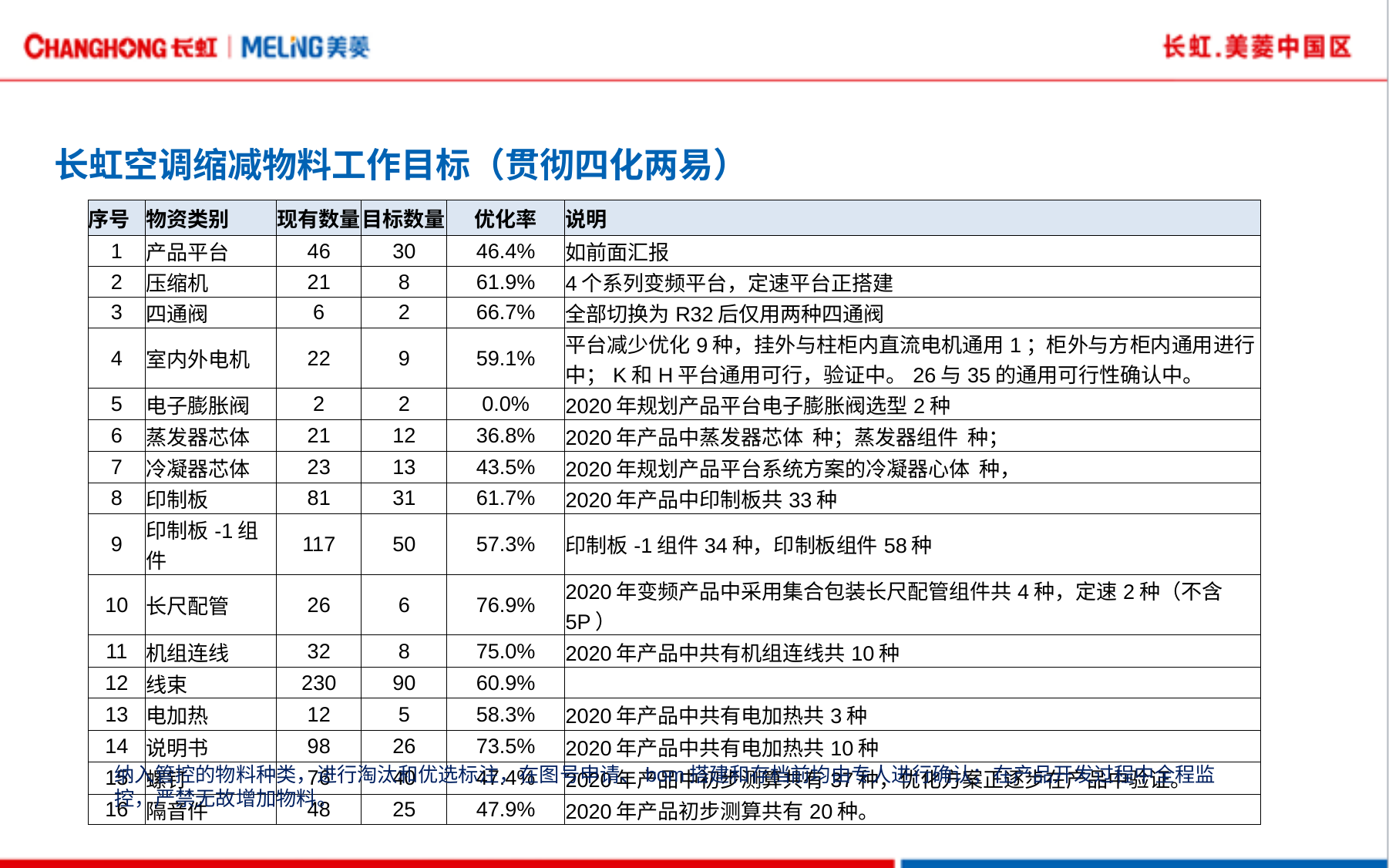

长虹空调缩减物料工作目标（贯彻四化两易）
| 序号 | 物资类别 | 现有数量 | 目标数量 | 优化率 | 说明 |
| --- | --- | --- | --- | --- | --- |
| 1 | 产品平台 | 46 | 30 | 46.4% | 如前面汇报 |
| 2 | 压缩机 | 21 | 8 | 61.9% | 4个系列变频平台，定速平台正搭建 |
| 3 | 四通阀 | 6 | 2 | 66.7% | 全部切换为R32后仅用两种四通阀 |
| 4 | 室内外电机 | 22 | 9 | 59.1% | 平台减少优化9种，挂外与柱柜内直流电机通用1；柜外与方柜内通用进行中；K和H平台通用可行，验证中。26与35的通用可行性确认中。 |
| 5 | 电子膨胀阀 | 2 | 2 | 0.0% | 2020年规划产品平台电子膨胀阀选型2种 |
| 6 | 蒸发器芯体 | 21 | 12 | 36.8% | 2020年产品中蒸发器芯体 种；蒸发器组件 种； |
| 7 | 冷凝器芯体 | 23 | 13 | 43.5% | 2020年规划产品平台系统方案的冷凝器心体 种， |
| 8 | 印制板 | 81 | 31 | 61.7% | 2020年产品中印制板共33种 |
| 9 | 印制板-1组件 | 117 | 50 | 57.3% | 印制板-1组件34种，印制板组件58种 |
| 10 | 长尺配管 | 26 | 6 | 76.9% | 2020年变频产品中采用集合包装长尺配管组件共4种，定速2种（不含5P） |
| 11 | 机组连线 | 32 | 8 | 75.0% | 2020年产品中共有机组连线共10种 |
| 12 | 线束 | 230 | 90 | 60.9% |  |
| 13 | 电加热 | 12 | 5 | 58.3% | 2020年产品中共有电加热共3种 |
| 14 | 说明书 | 98 | 26 | 73.5% | 2020年产品中共有电加热共10种 |
| 15 | 螺钉 | 76 | 40 | 47.4% | 2020年产品中初步测算共有37种，优化方案正逐步在产品中验证。 |
| 16 | 隔音件 | 48 | 25 | 47.9% | 2020年产品初步测算共有20种。 |
纳入管控的物料种类，进行淘汰和优选标注，在图号申请、bom搭建和存档前均由专人进行确认；在产品开发过程中全程监控，严禁无故增加物料。